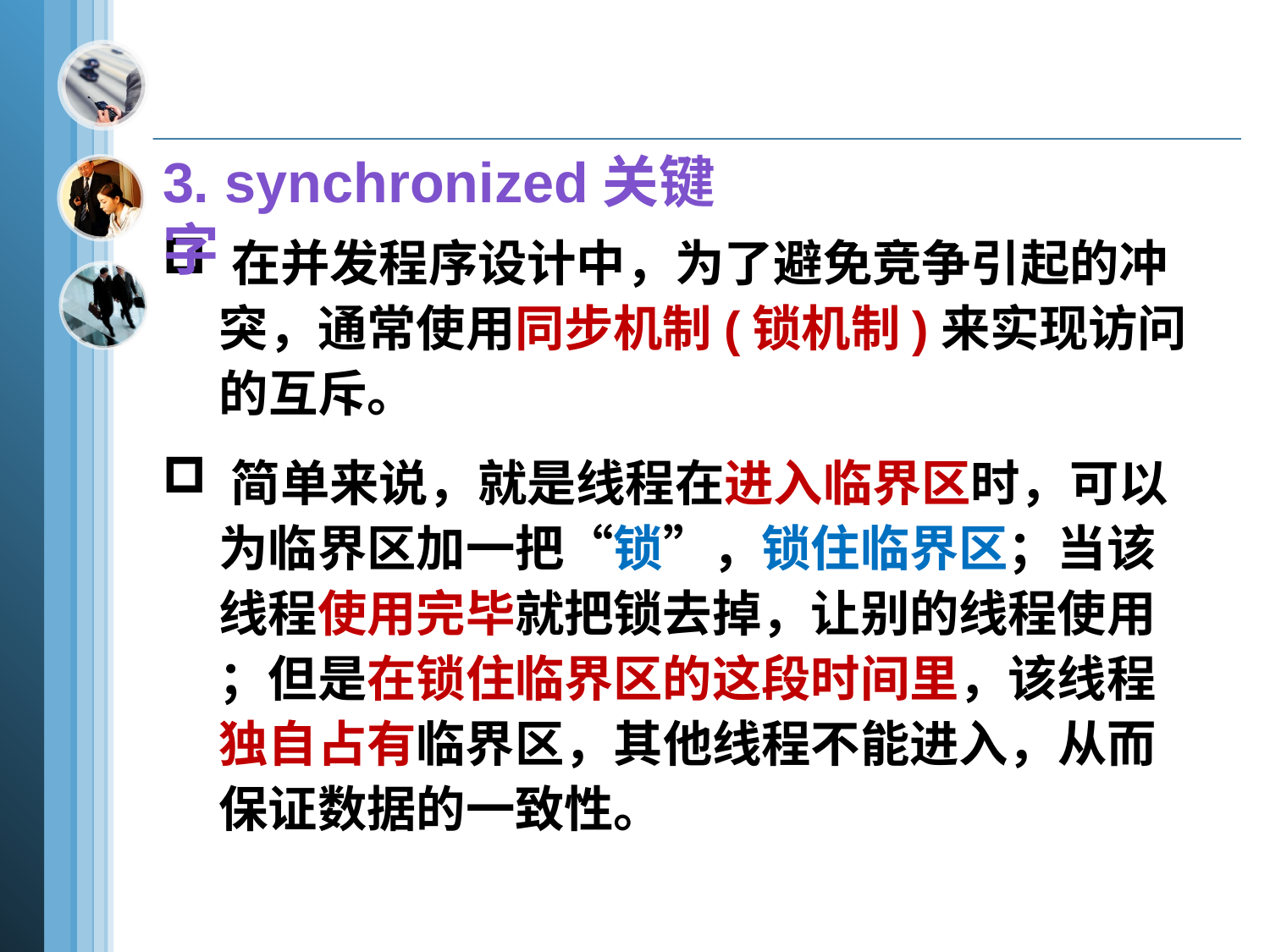

3. synchronized关键字
 在并发程序设计中，为了避免竞争引起的冲
    突，通常使用同步机制(锁机制)来实现访问
    的互斥。
 简单来说，就是线程在进入临界区时，可以
    为临界区加一把“锁”，锁住临界区；当该
    线程使用完毕就把锁去掉，让别的线程使用
    ；但是在锁住临界区的这段时间里，该线程
    独自占有临界区，其他线程不能进入，从而
    保证数据的一致性。